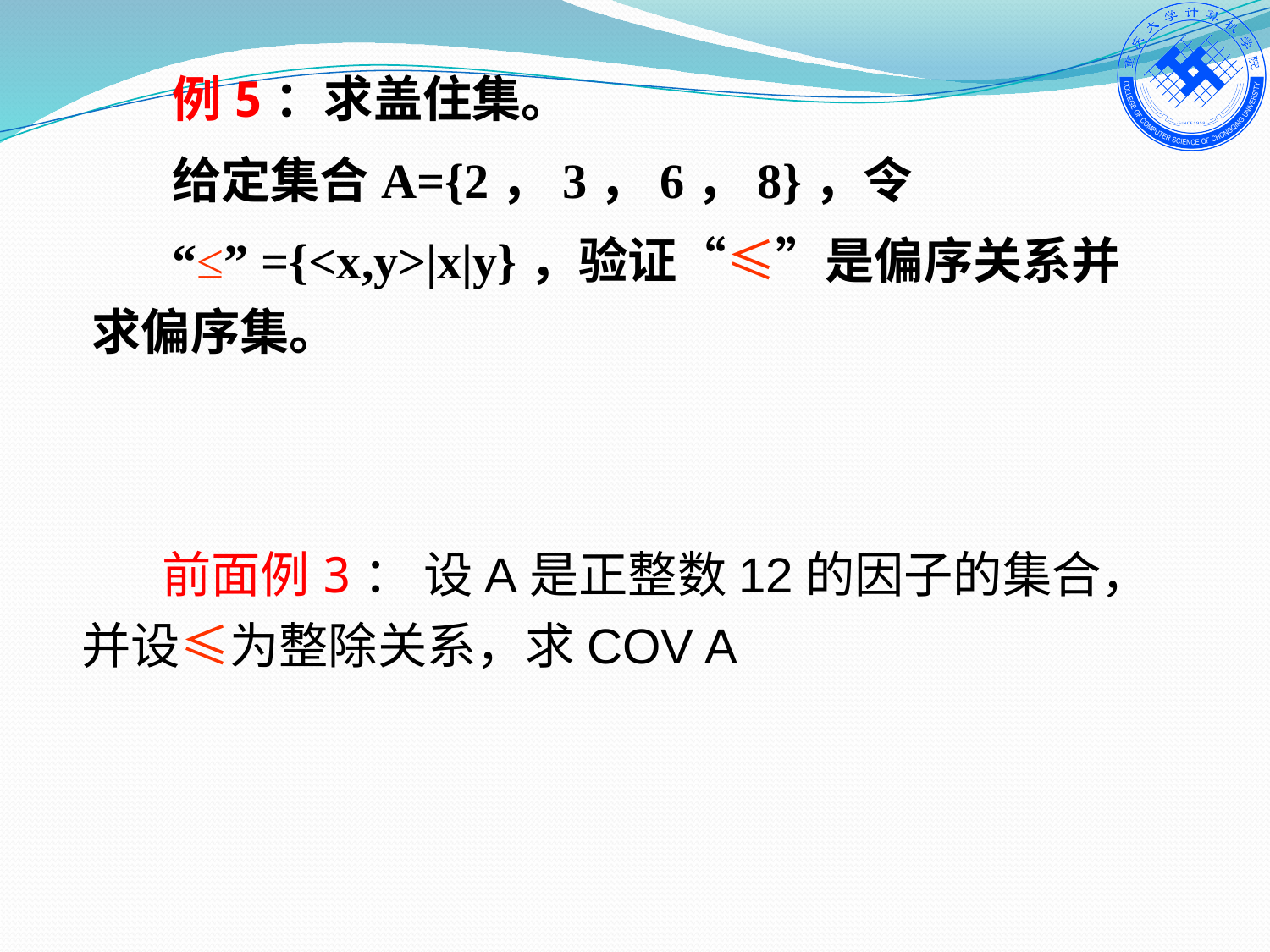

例5：求盖住集。
给定集合A={2，3，6，8}，令
“≤” ={<x,y>|x|y}，验证“≤”是偏序关系并求偏序集。
前面例3： 设A是正整数12的因子的集合，并设≤为整除关系，求COV A